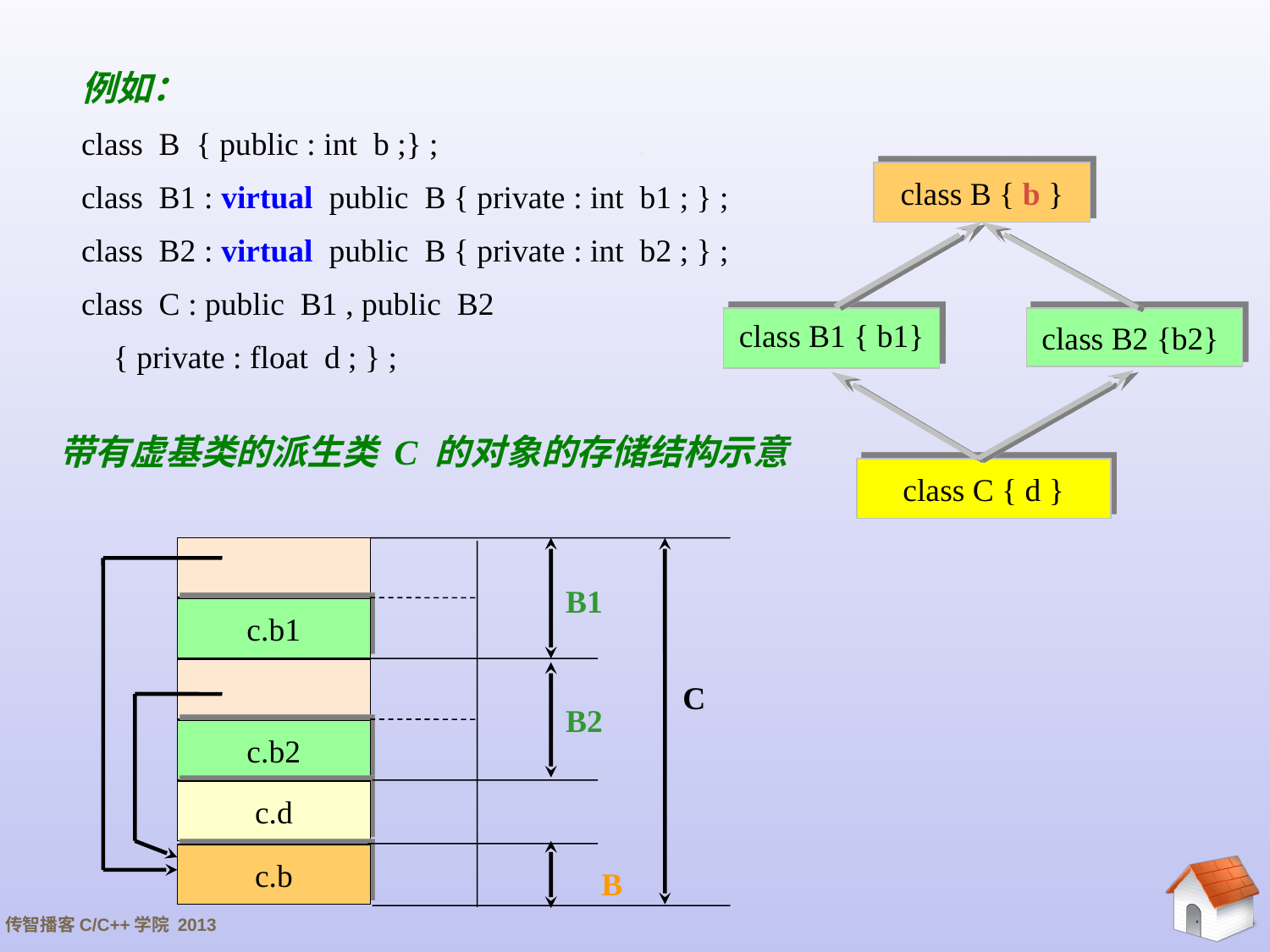

例如：
class  B  { public : int  b ;} ;
class  B1 : virtual  public  B { private : int  b1 ; } ;
class  B2 : virtual  public  B { private : int  b2 ; } ;
class  C : public  B1 , public  B2
    { private : float  d ; } ;
# 7.5.2  虚基类
class B { b }

class B1 { b1}
class B2 {b2}

带有虚基类的派生类 C 的对象的存储结构示意
class C { d }

c.b1

c.b2
c.d
c.b

B1

C
B2

B